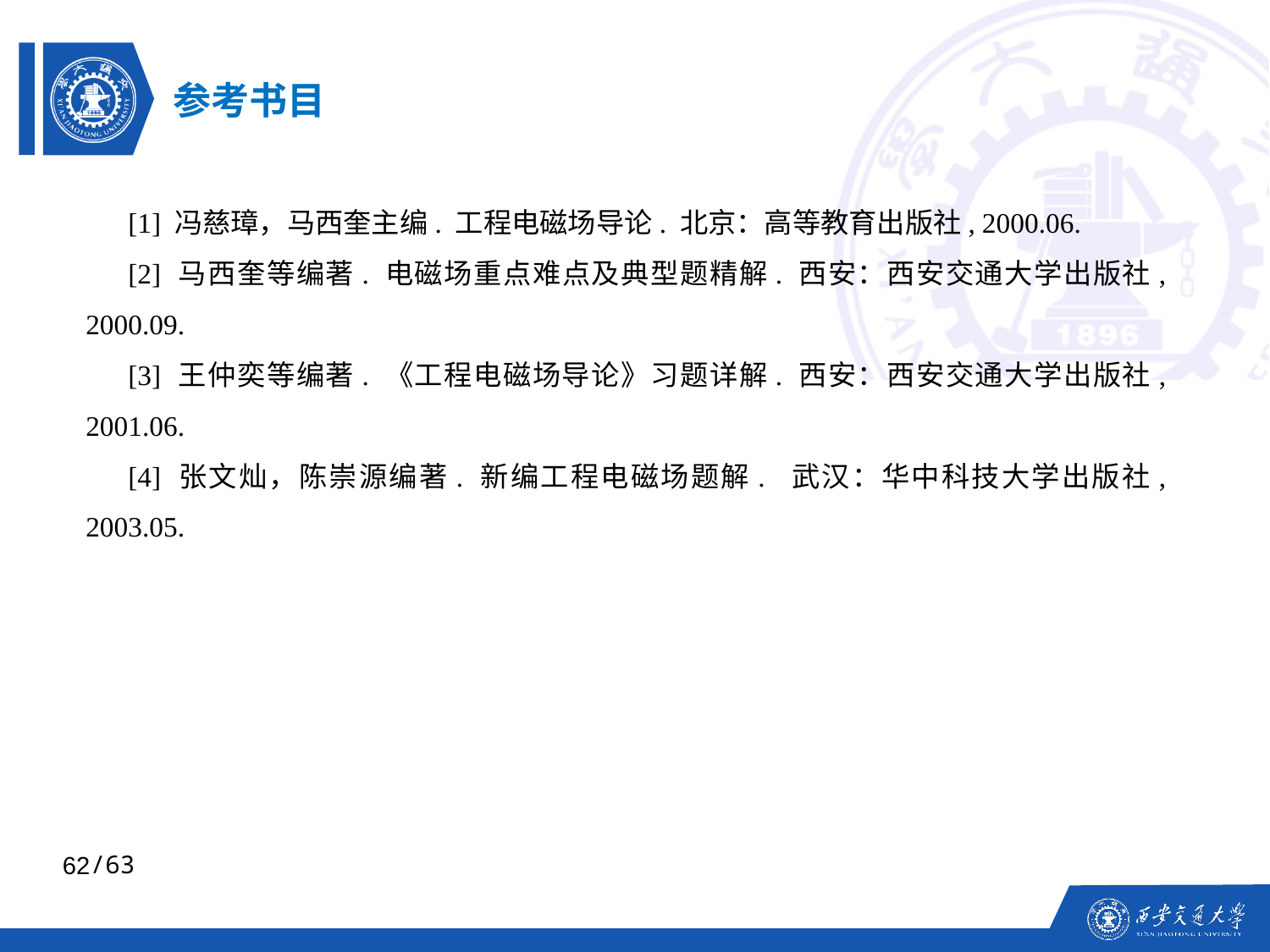

参考书目
[1] 冯慈璋，马西奎主编. 工程电磁场导论. 北京：高等教育出版社, 2000.06.
[2] 马西奎等编著. 电磁场重点难点及典型题精解. 西安：西安交通大学出版社, 2000.09.
[3] 王仲奕等编著. 《工程电磁场导论》习题详解. 西安：西安交通大学出版社, 2001.06.
[4] 张文灿，陈崇源编著. 新编工程电磁场题解.  武汉：华中科技大学出版社, 2003.05.

62